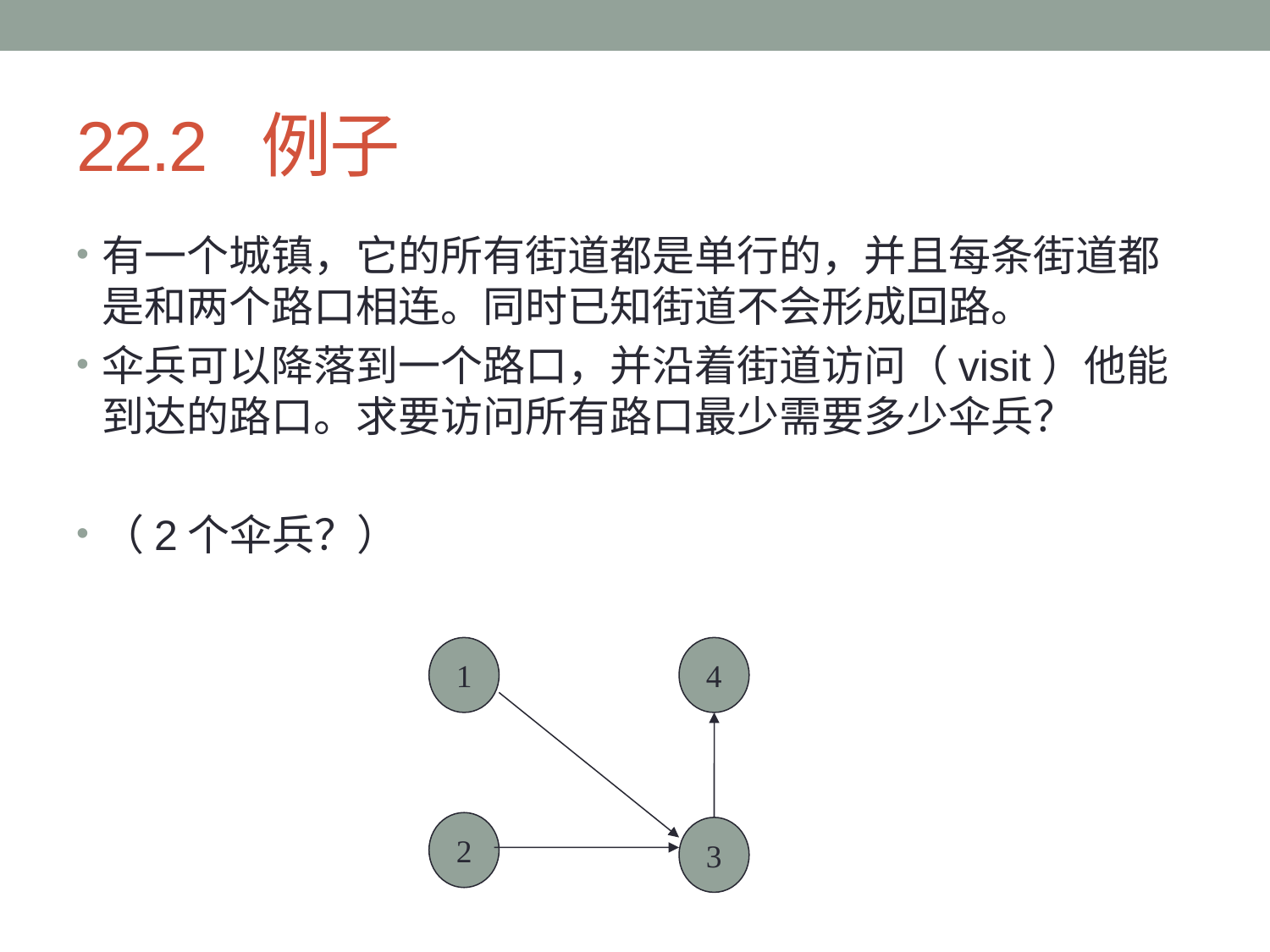

# 22.2  例子
有一个城镇，它的所有街道都是单行的，并且每条街道都是和两个路口相连。同时已知街道不会形成回路。
伞兵可以降落到一个路口，并沿着街道访问（visit）他能到达的路口。求要访问所有路口最少需要多少伞兵？

（2个伞兵？）
1
4

2
3